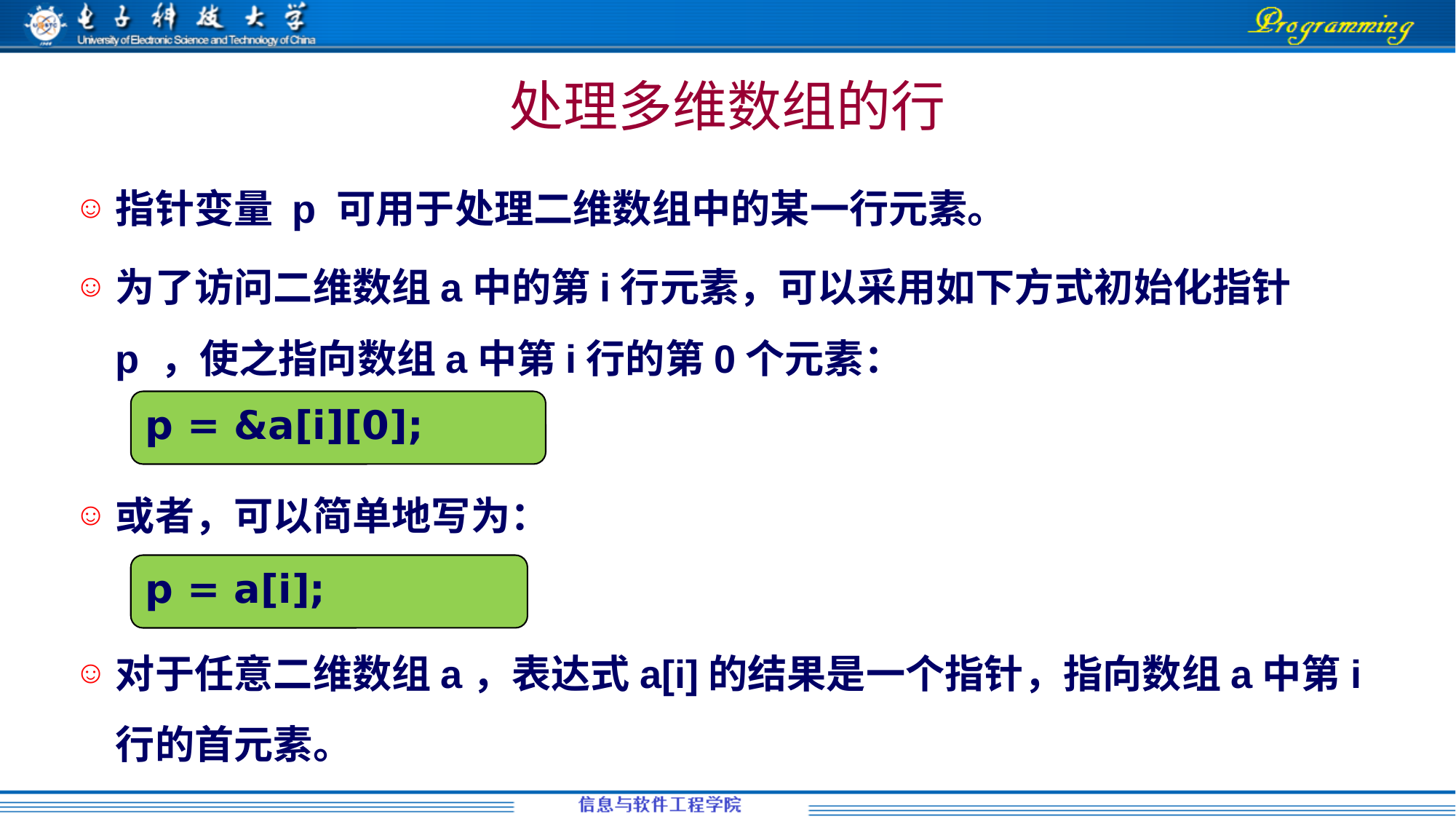

处理多维数组的行
指针变量 p 可用于处理二维数组中的某一行元素。
为了访问二维数组a中的第i行元素，可以采用如下方式初始化指针p ，使之指向数组a中第i行的第0个元素：

或者，可以简单地写为：

对于任意二维数组a，表达式a[i]的结果是一个指针，指向数组a中第i行的首元素。
p = &a[i][0];
p = a[i];